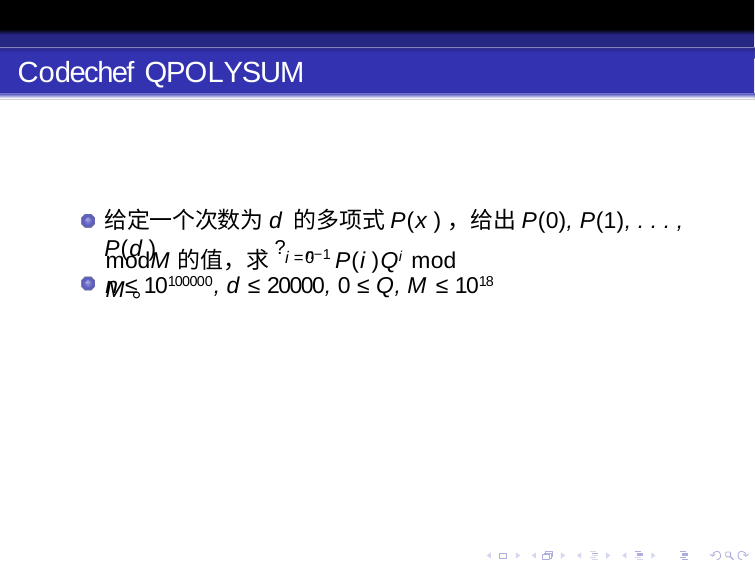

# Codechef QPOLYSUM

给定一个次数为d 的多项式P(x )，给出P(0), P(1), . . . , P(d )
modM的值，求?n−1 P(i )Qi  mod M。
i =0
n ≤ 10100000, d ≤ 20000, 0 ≤ Q, M ≤ 1018